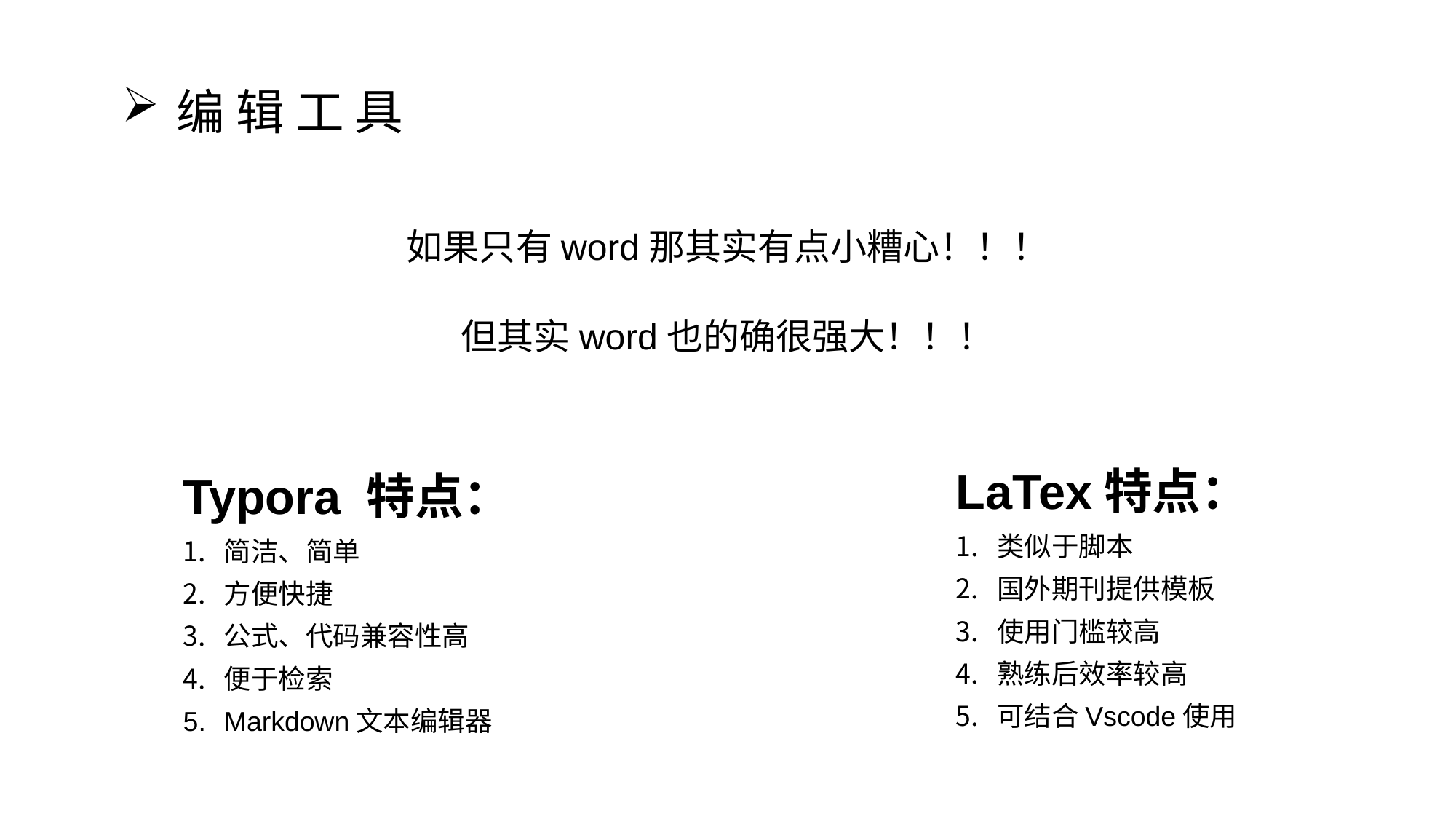

编 辑 工 具
如果只有word那其实有点小糟心！！！
但其实word也的确很强大！！！
LaTex特点：
类似于脚本
国外期刊提供模板
使用门槛较高
熟练后效率较高
可结合Vscode使用
Typora 特点：
简洁、简单
方便快捷
公式、代码兼容性高
便于检索
Markdown文本编辑器